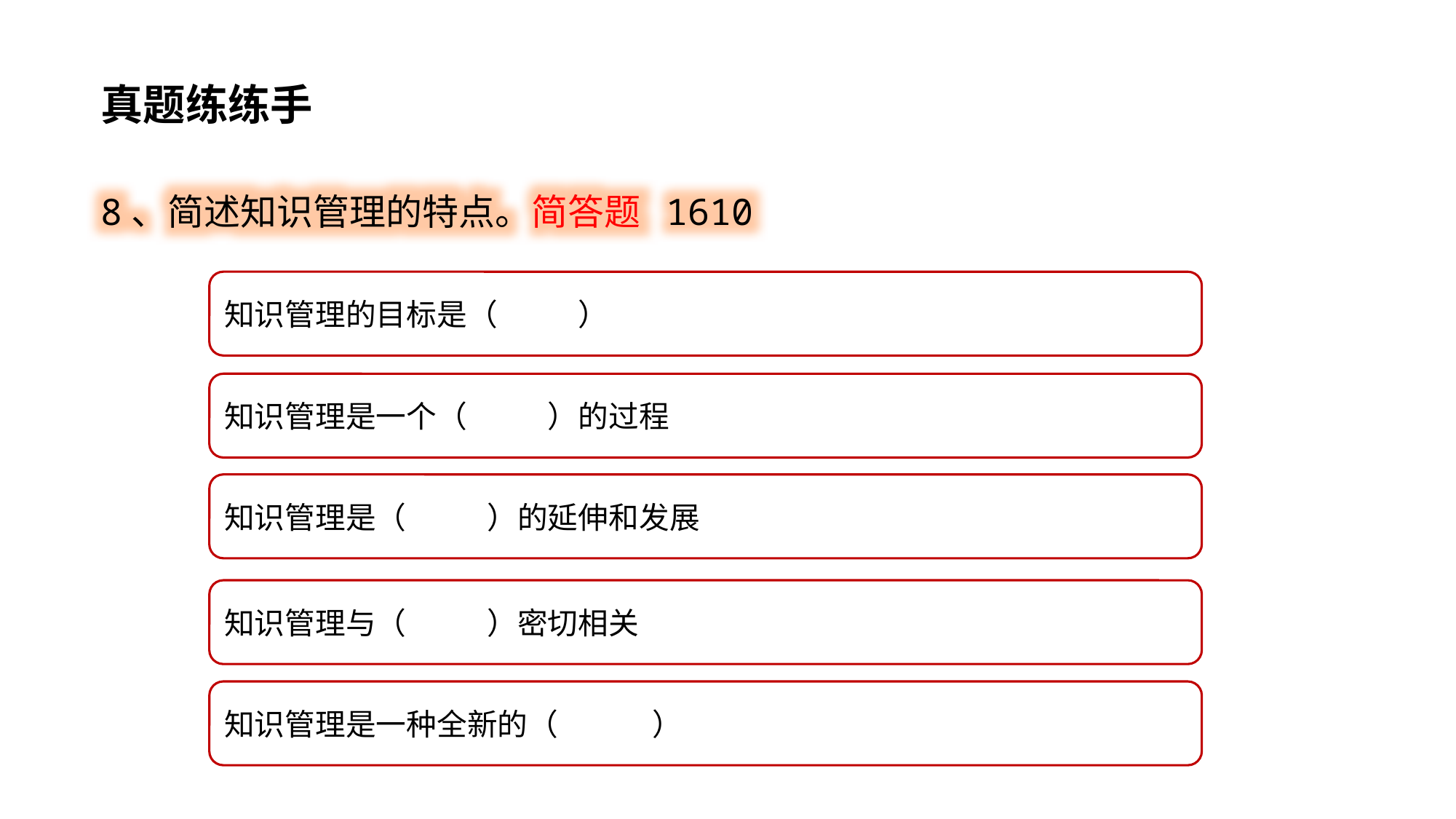

真题练练手
8、简述知识管理的特点。简答题  1610

知识管理的目标是（            ）
知识管理是一个（            ）的过程
知识管理是（            ）的延伸和发展
知识管理与（            ）密切相关
知识管理是一种全新的（              ）